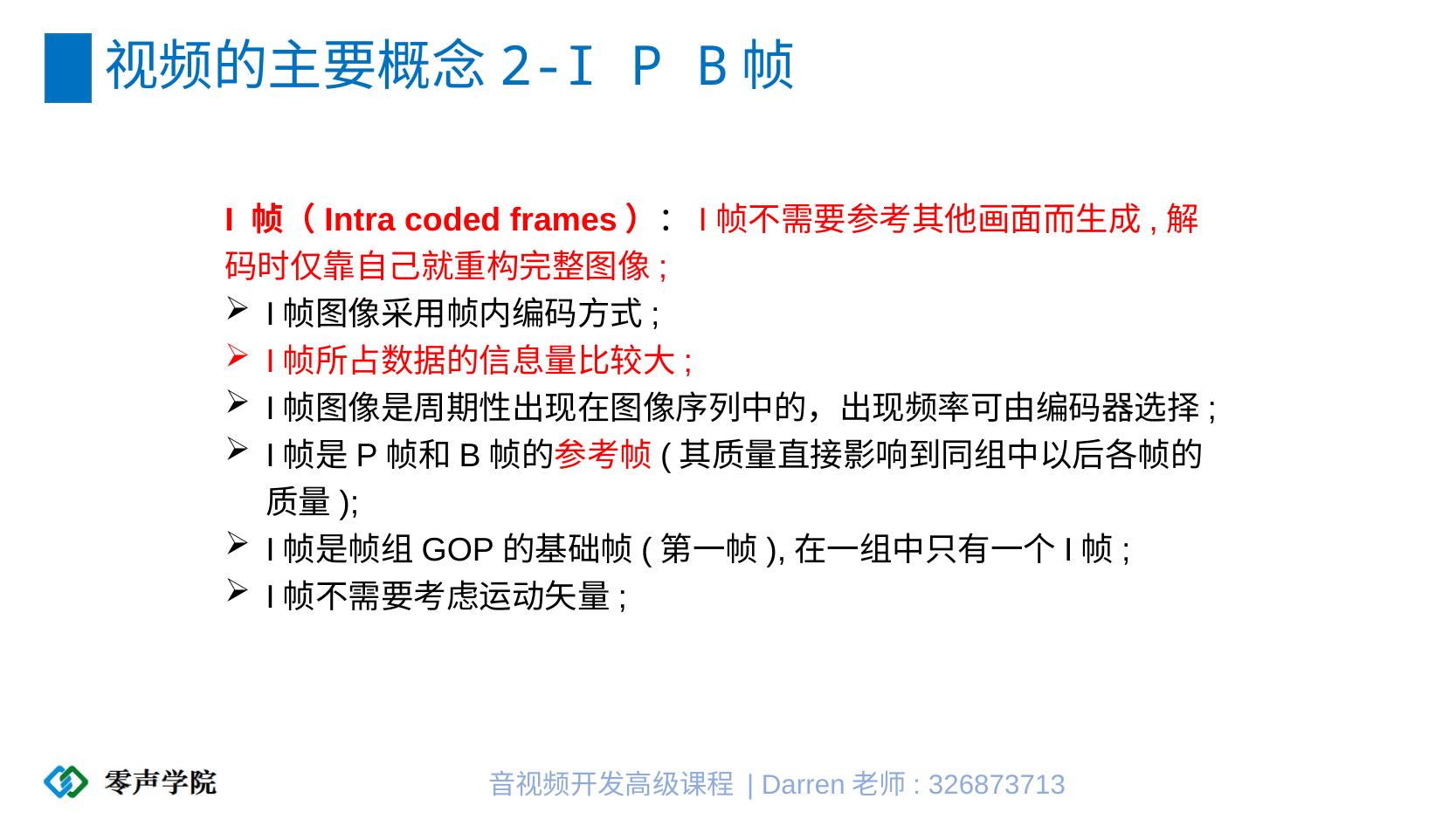

# 视频的主要概念2-I P B帧
I 帧（Intra coded frames）：I帧不需要参考其他画面而生成,解码时仅靠自己就重构完整图像;
I帧图像采用帧内编码方式;
I帧所占数据的信息量比较大;
I帧图像是周期性出现在图像序列中的，出现频率可由编码器选择;
I帧是P帧和B帧的参考帧(其质量直接影响到同组中以后各帧的质量);
I帧是帧组GOP的基础帧(第一帧),在一组中只有一个I帧;
I帧不需要考虑运动矢量;